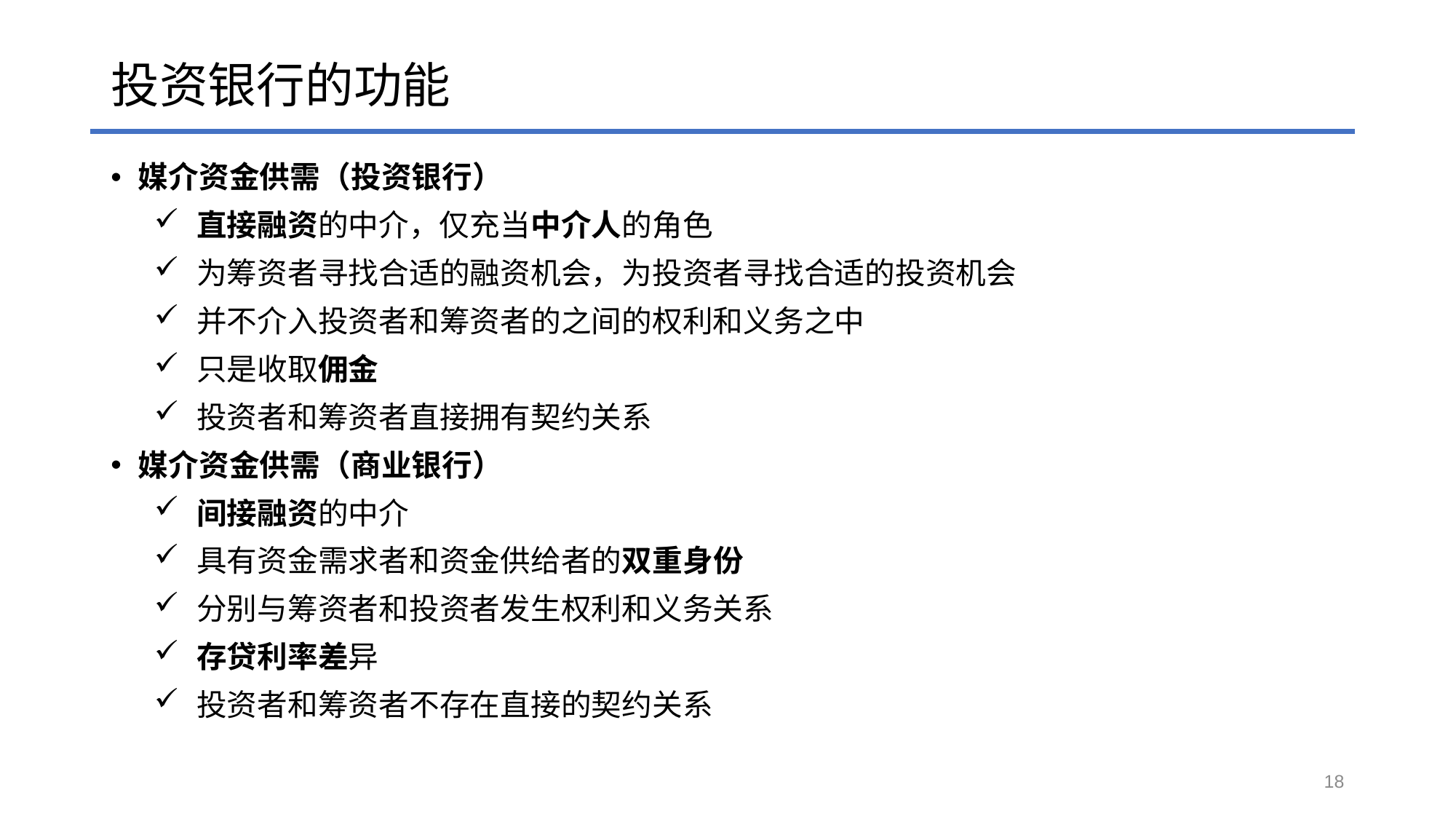

# 投资银行的功能
媒介资金供需（投资银行）
直接融资的中介，仅充当中介人的角色
为筹资者寻找合适的融资机会，为投资者寻找合适的投资机会
并不介入投资者和筹资者的之间的权利和义务之中
只是收取佣金
投资者和筹资者直接拥有契约关系
媒介资金供需（商业银行）
间接融资的中介
具有资金需求者和资金供给者的双重身份
分别与筹资者和投资者发生权利和义务关系
存贷利率差异
投资者和筹资者不存在直接的契约关系
18